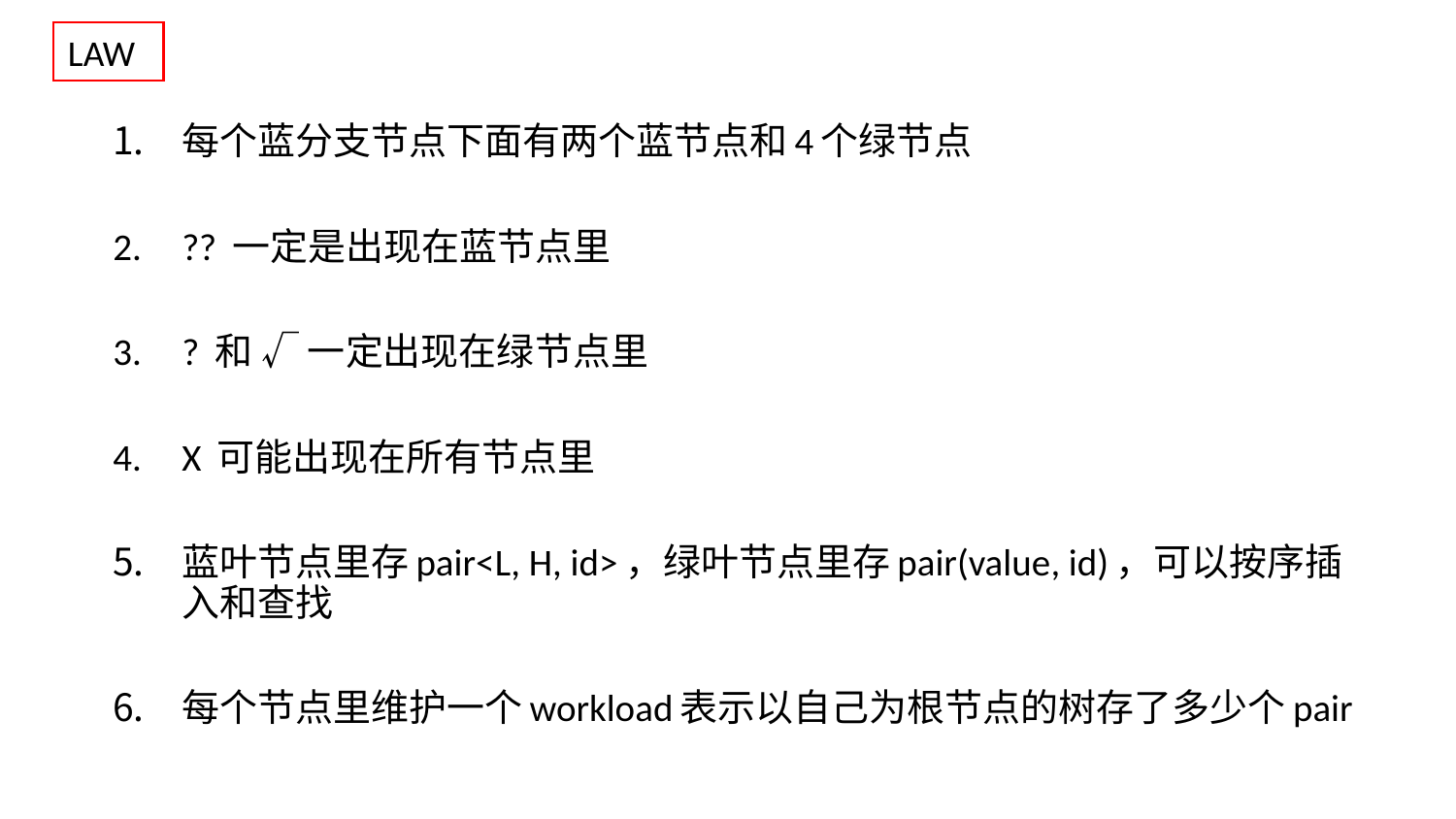

LAW
每个蓝分支节点下面有两个蓝节点和4个绿节点

?? 一定是出现在蓝节点里

? 和 √ 一定出现在绿节点里

X 可能出现在所有节点里

蓝叶节点里存pair<L, H, id>，绿叶节点里存pair(value, id)，可以按序插入和查找

每个节点里维护一个workload表示以自己为根节点的树存了多少个pair